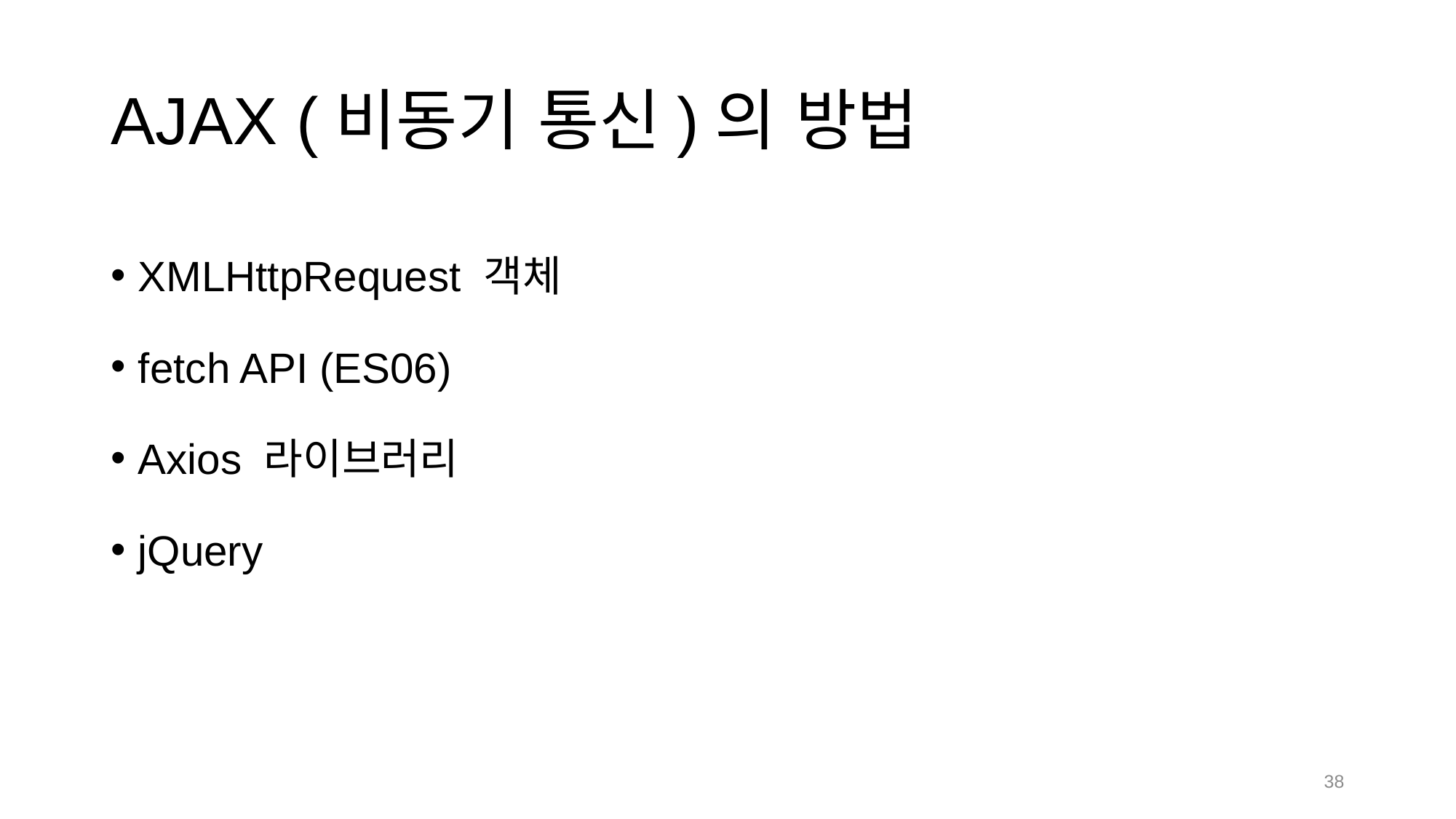

# AJAX (비동기 통신)의 방법
XMLHttpRequest 객체
fetch API (ES06)
Axios 라이브러리
jQuery
38